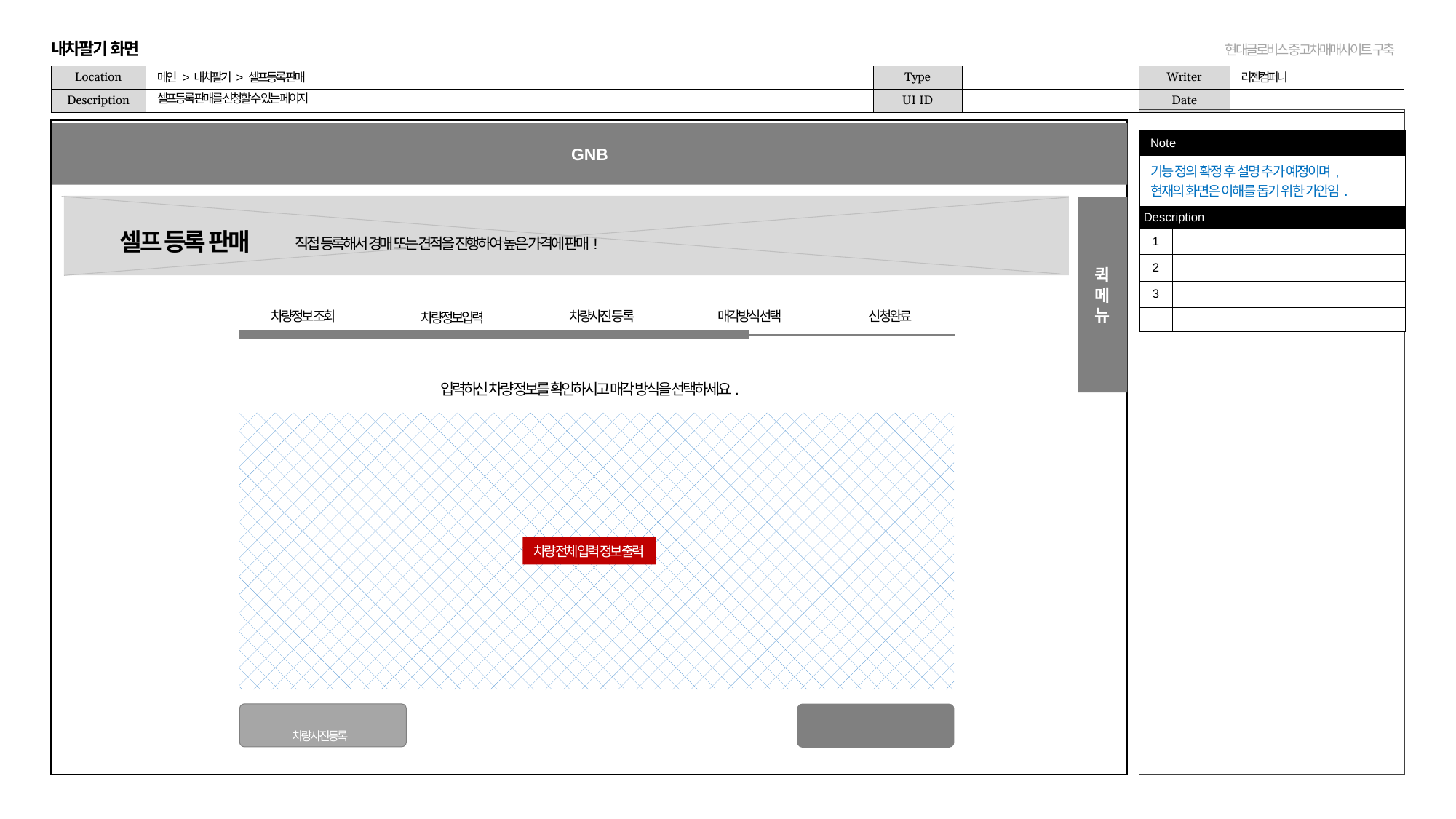

내차팔기 화면
메인  > 내차팔기 >  셀프등록 판매

리젠컴퍼니
셀프등록 판매를 신청할 수 있는 페이지

GNB
| Note |  |
| --- | --- |
| 기능 정의 확정 후 설명 추가 예정이며, 현재의 화면은 이해를 돕기 위한 가안임. |  |
| Description |  |
| 1 |  |
| 2 |  |
| 3 |  |
|  |  |

퀵
메뉴
셀프 등록 판매
직접 등록해서 경매 또는 견적을 진행하여 높은 가격에 판매!
매각방식선택
신청완료
차량정보 조회
차량사진 등록
차량정보입력
입력하신 차량 정보를 확인하시고 매각 방식을 선택하세요.

차량 전체 입력 정보 출력
이전 단계로
차량사진등록
매각방식 선택하기